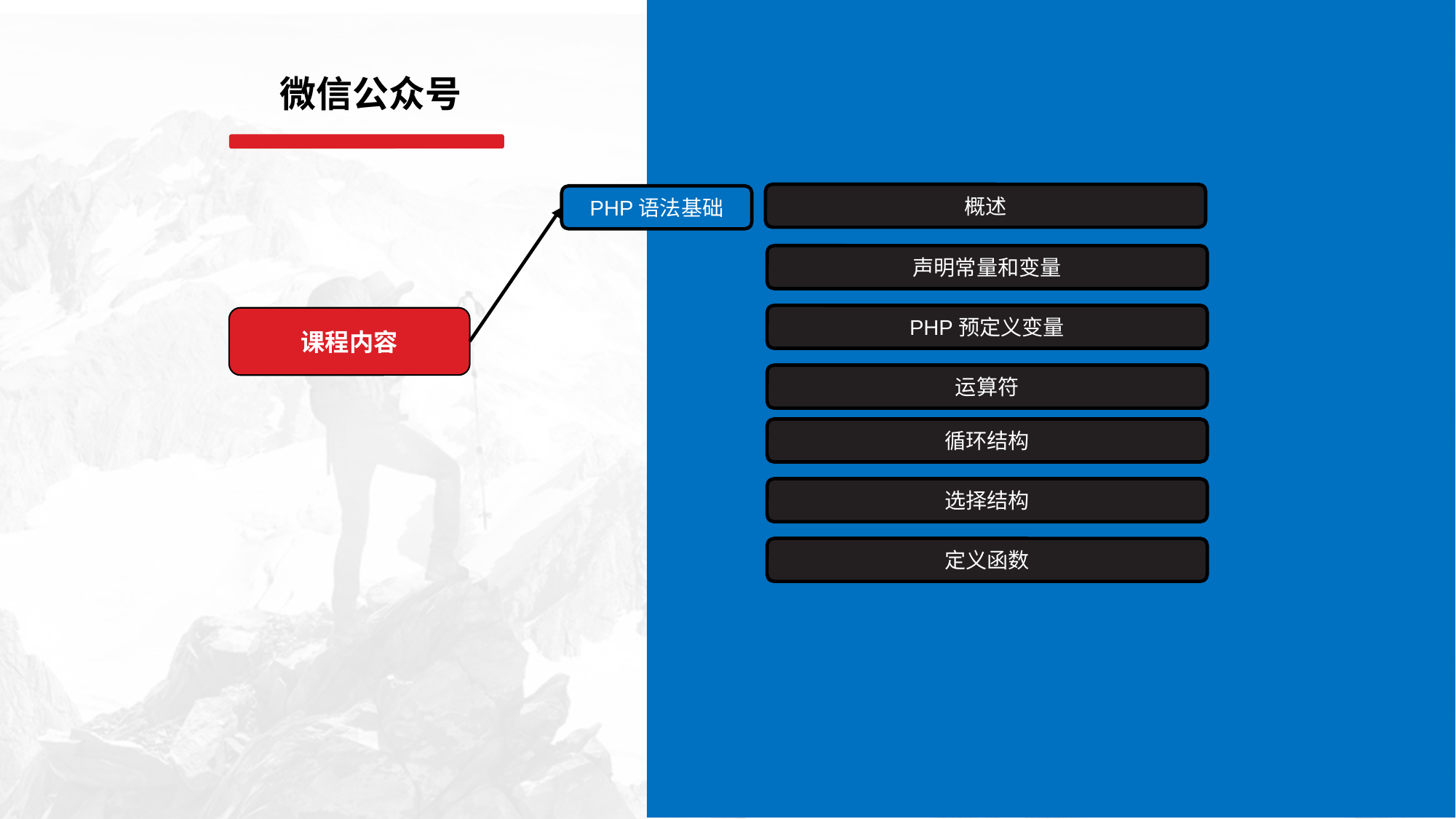

微信公众号

概述
PHP语法基础
声明常量和变量
PHP预定义变量
课程内容
运算符
循环结构
选择结构
定义函数